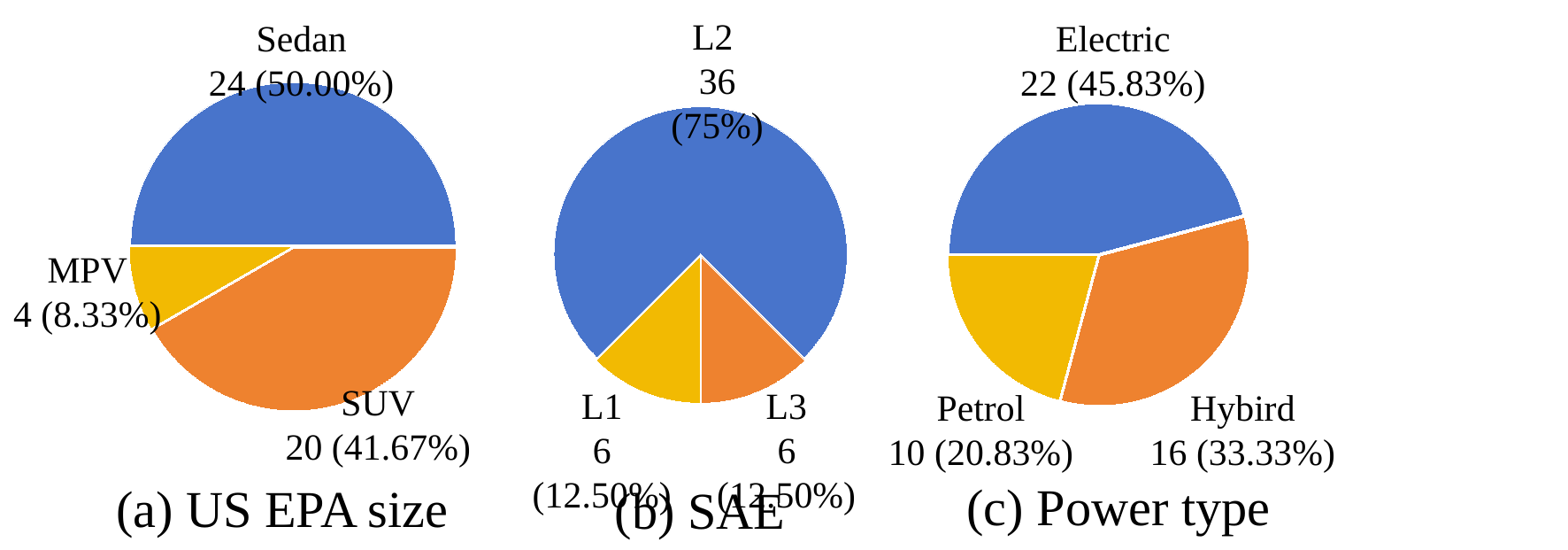

L2
36 (75%)
Sedan
24 (50.00%)
Electric
22 (45.83%)

### Chart

| Category | 销售额 |
|---|---|
| Pure | 22.0 |
| Hybird | 16.0 |
| Petrol | 10.0 |

### Chart

| Category | 销售额 |
|---|---|

### Chart

| Category | 销售额 |
|---|---|
| SUV | 24.0 |
| Sedan | 20.0 |
| MPV | 4.0 |
MPV
4 (8.33%)
SUV
20 (41.67%)
L3
6 (12.50%)
L1
6 (12.50%)
Petrol
10 (20.83%)
Hybird
16 (33.33%)
(c) Power type
(a) US EPA size
(b) SAE